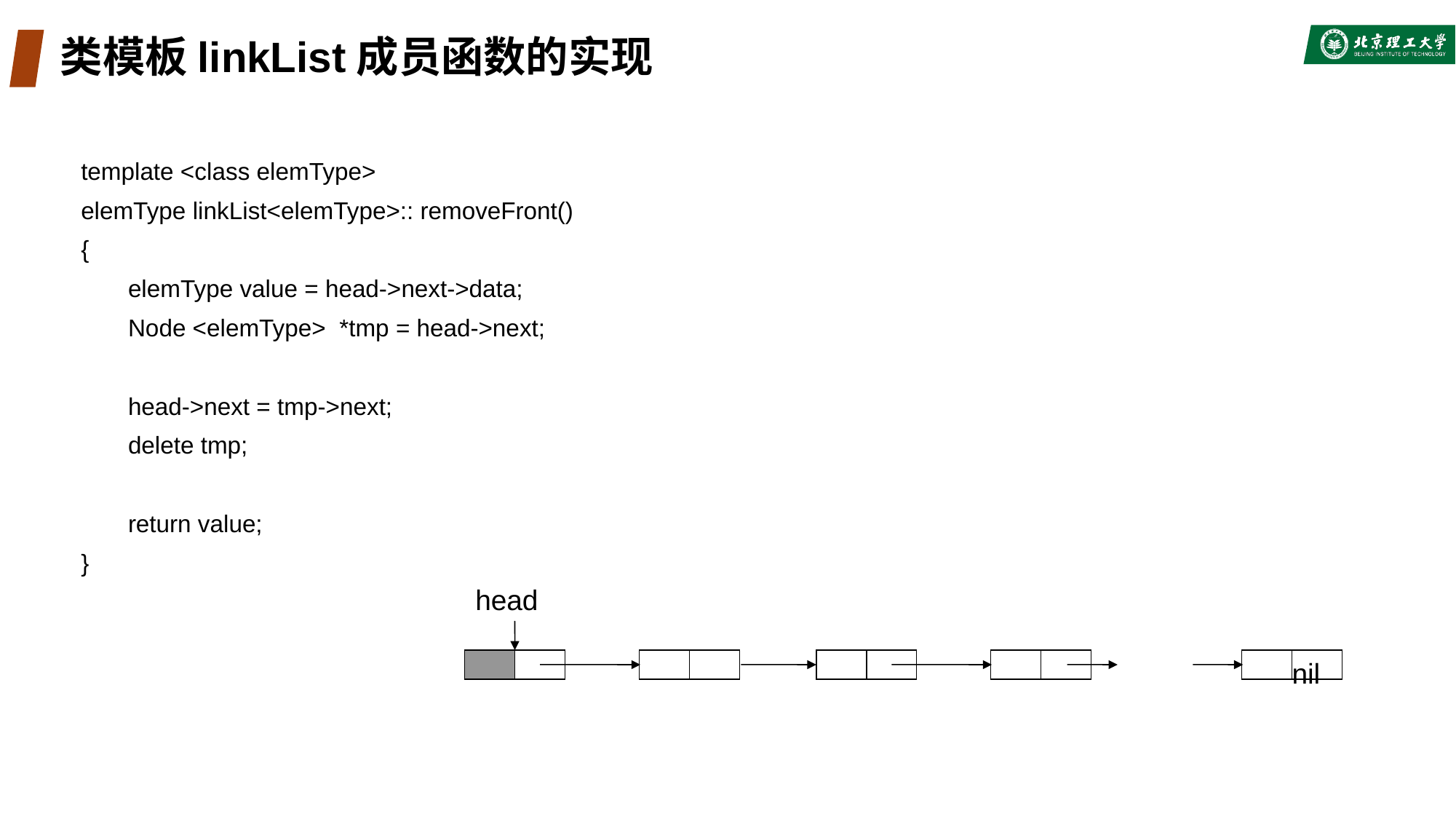

# 类模板linkList成员函数的实现
template <class elemType>
elemType linkList<elemType>:: removeFront()
{
       elemType value = head->next->data;
       Node <elemType>  *tmp = head->next;

       head->next = tmp->next;
       delete tmp;

       return value;
}

head

nil